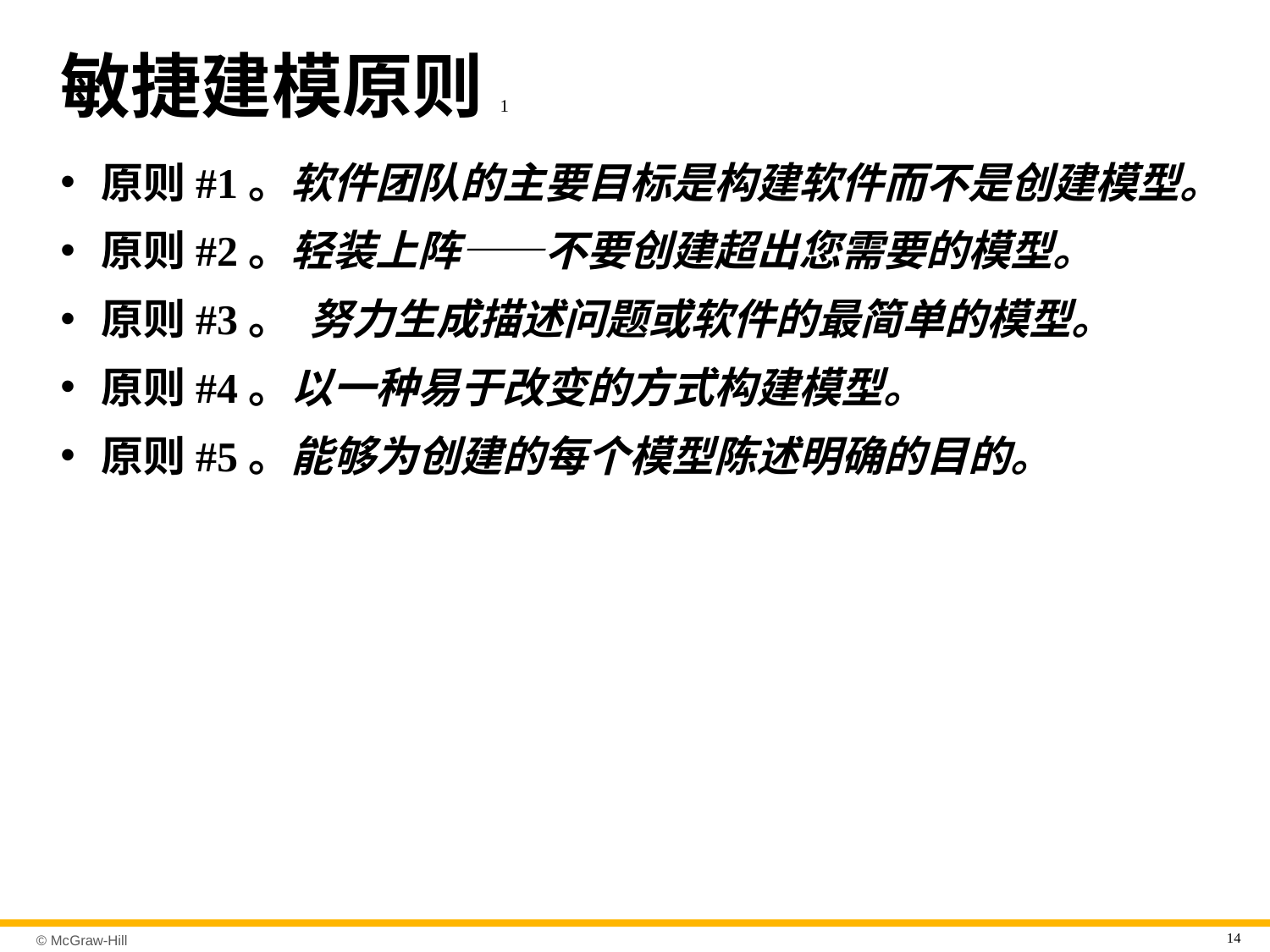

# 敏捷建模原则1
原则#1。软件团队的主要目标是构建软件而不是创建模型。
原则#2。轻装上阵——不要创建超出您需要的模型。
原则#3。  努力生成描述问题或软件的最简单的模型。
原则#4。以一种易于改变的方式构建模型。
原则#5。能够为创建的每个模型陈述明确的目的。
14